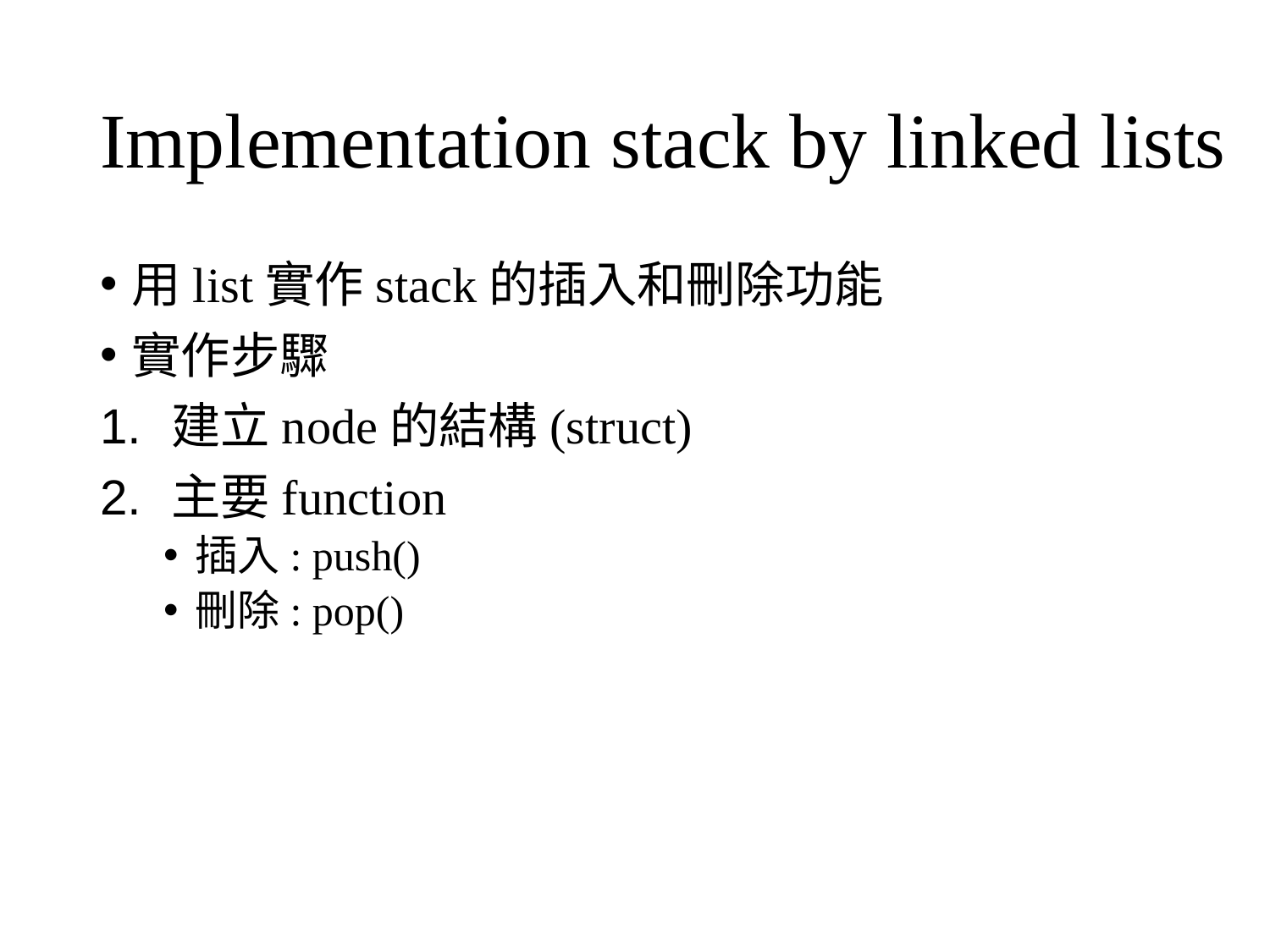

# Implementation stack by linked lists
用list實作stack的插入和刪除功能
實作步驟
建立node的結構(struct)
主要function
插入: push()
刪除: pop()